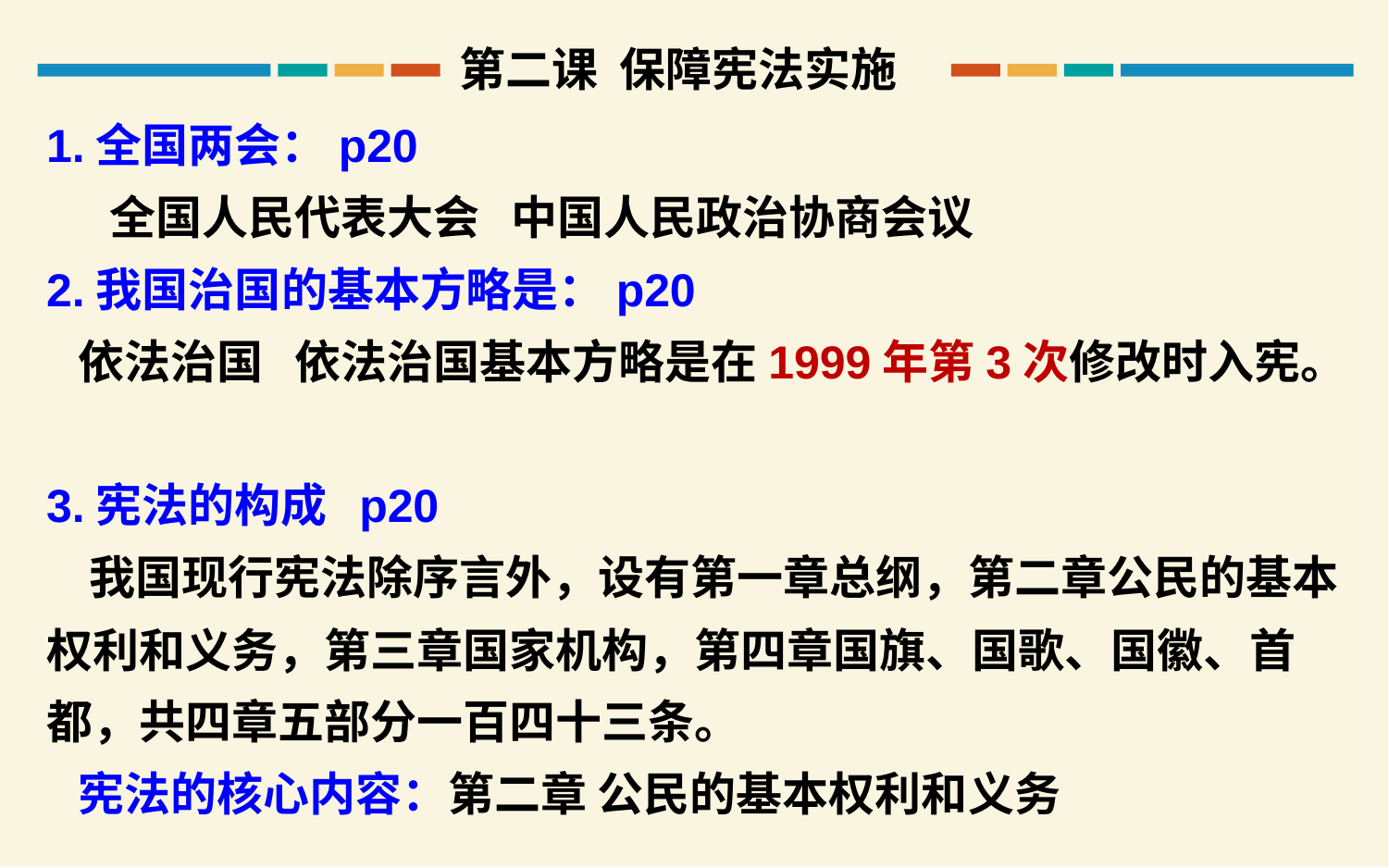

第二课  保障宪法实施
1.全国两会：p20
     全国人民代表大会   中国人民政治协商会议
2.我国治国的基本方略是：p20
  依法治国   依法治国基本方略是在1999年第3次修改时入宪。

3.宪法的构成  p20
   我国现行宪法除序言外，设有第一章总纲，第二章公民的基本权利和义务，第三章国家机构，第四章国旗、国歌、国徽、首都，共四章五部分一百四十三条。
  宪法的核心内容：第二章 公民的基本权利和义务